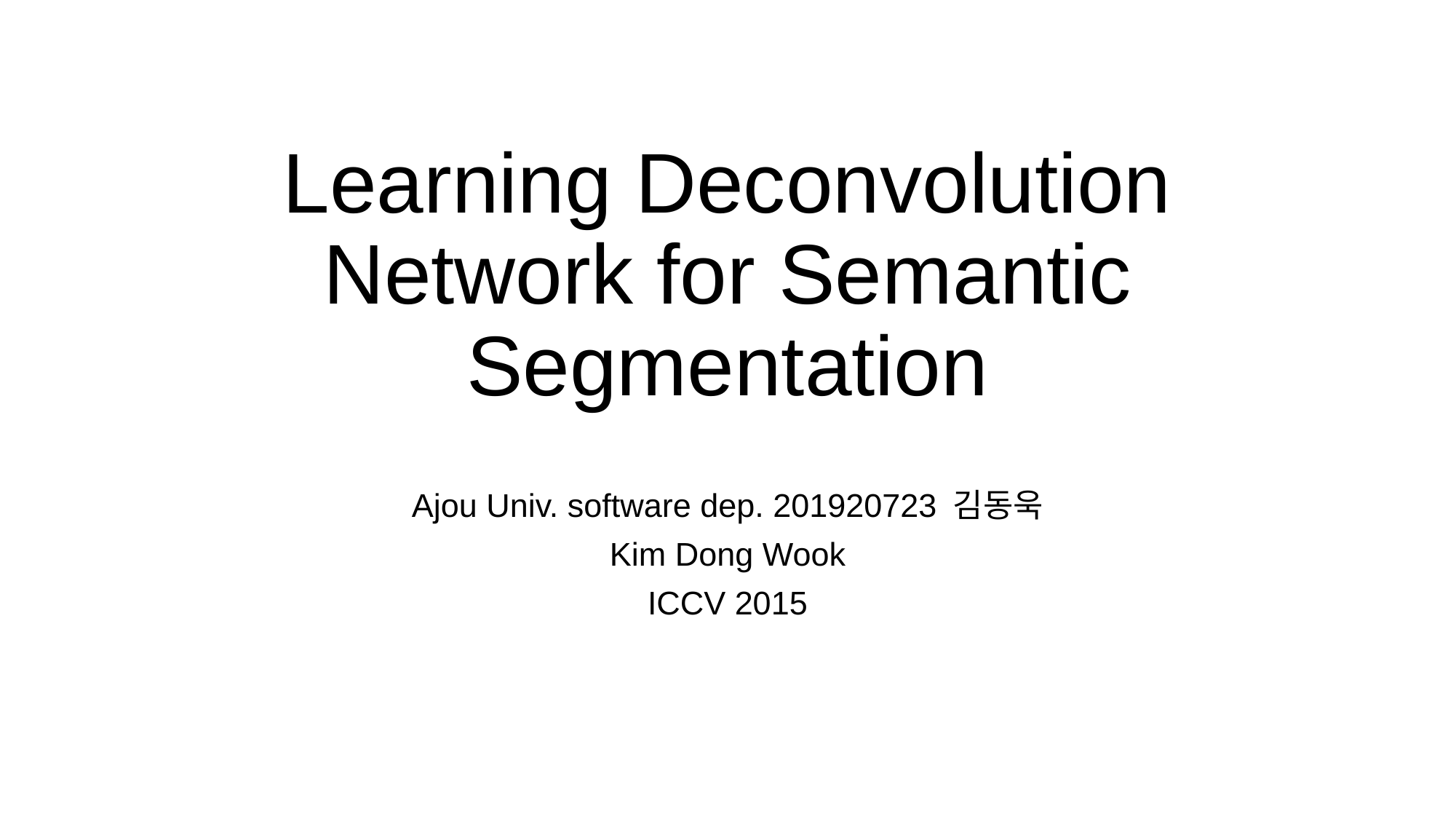

# Learning Deconvolution Network for Semantic Segmentation

Ajou Univ. software dep. 201920723 김동욱
Kim Dong Wook
ICCV 2015